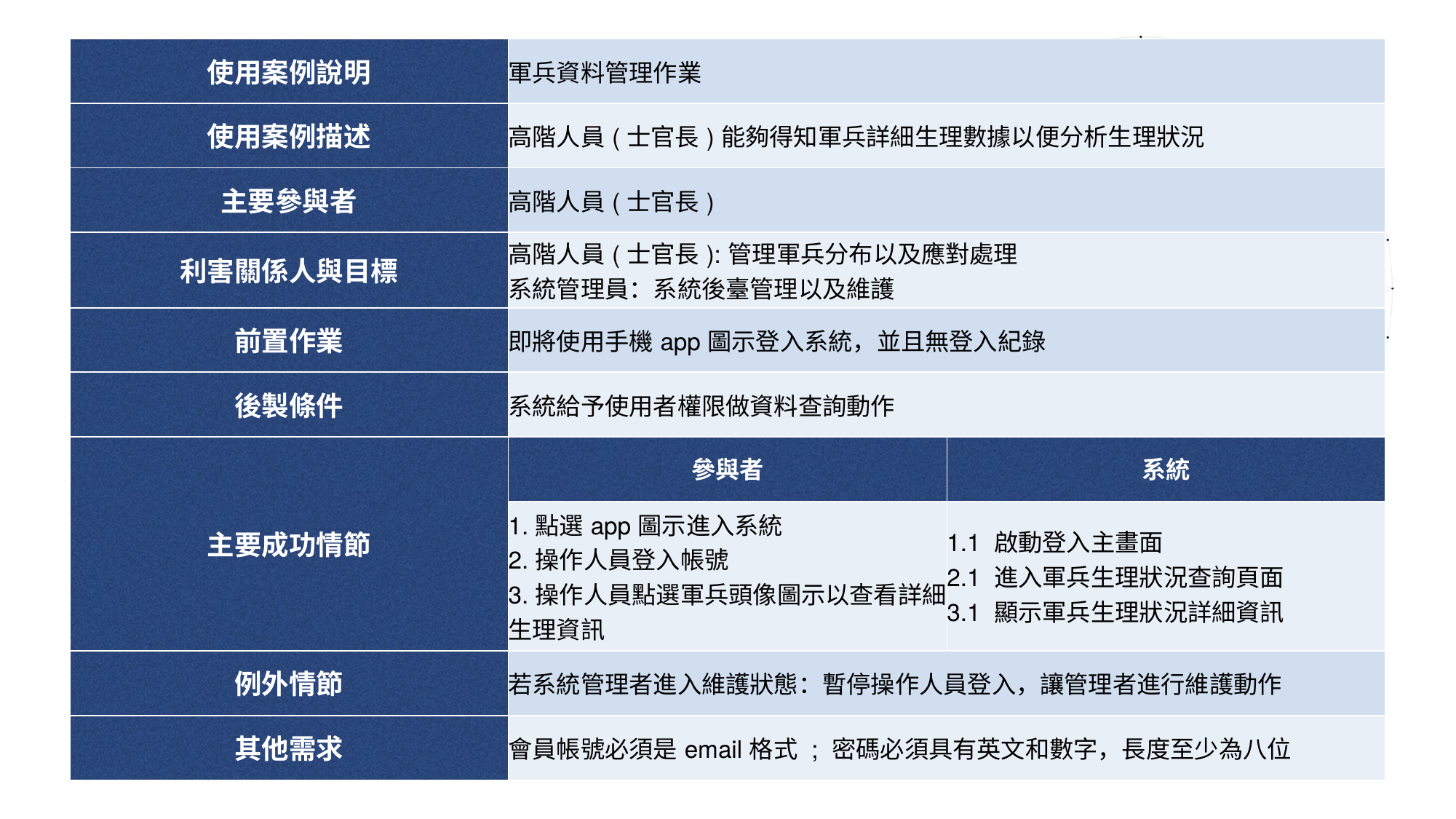

| 使用案例說明 | 軍兵資料管理作業 |  |
| --- | --- | --- |
| 使用案例描述 | 高階人員(士官長)能夠得知軍兵詳細生理數據以便分析生理狀況 |  |
| 主要參與者 | 高階人員(士官長) |  |
| 利害關係人與目標 | 高階人員(士官長):管理軍兵分布以及應對處理 系統管理員：系統後臺管理以及維護 |  |
| 前置作業 | 即將使用手機app圖示登入系統，並且無登入紀錄 |  |
| 後製條件 | 系統給予使用者權限做資料查詢動作 |  |
| 主要成功情節 | 參與者 | 系統 |
|  | 1.點選app圖示進入系統 2.操作人員登入帳號 3.操作人員點選軍兵頭像圖示以查看詳細生理資訊 | 1.1 啟動登入主畫面 2.1 進入軍兵生理狀況查詢頁面 3.1 顯示軍兵生理狀況詳細資訊 |
| 例外情節 | 若系統管理者進入維護狀態：暫停操作人員登入，讓管理者進行維護動作 |  |
| 其他需求 | 會員帳號必須是email格式 ; 密碼必須具有英文和數字，長度至少為八位 |  |